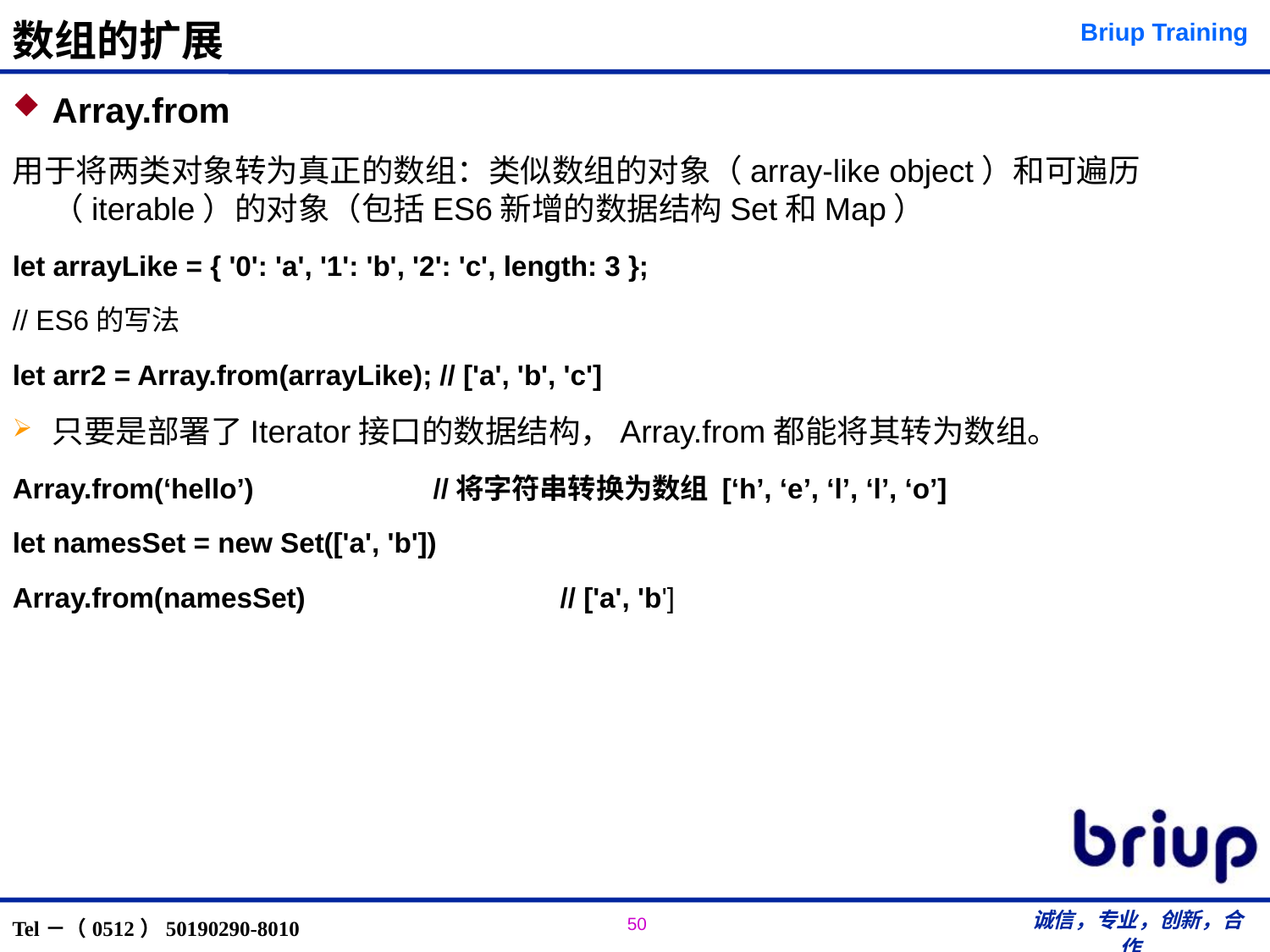

# 数组的扩展
Array.from
用于将两类对象转为真正的数组：类似数组的对象（array-like object）和可遍历（iterable）的对象（包括ES6新增的数据结构Set和Map）
let arrayLike = { '0': 'a', '1': 'b', '2': 'c', length: 3 };
// ES6的写法
let arr2 = Array.from(arrayLike); // ['a', 'b', 'c']
只要是部署了Iterator接口的数据结构，Array.from都能将其转为数组。
Array.from(‘hello’) 		//将字符串转换为数组 [‘h’, ‘e’, ‘l’, ‘l’, ‘o’]
let namesSet = new Set(['a', 'b'])
Array.from(namesSet) 		// ['a', 'b']